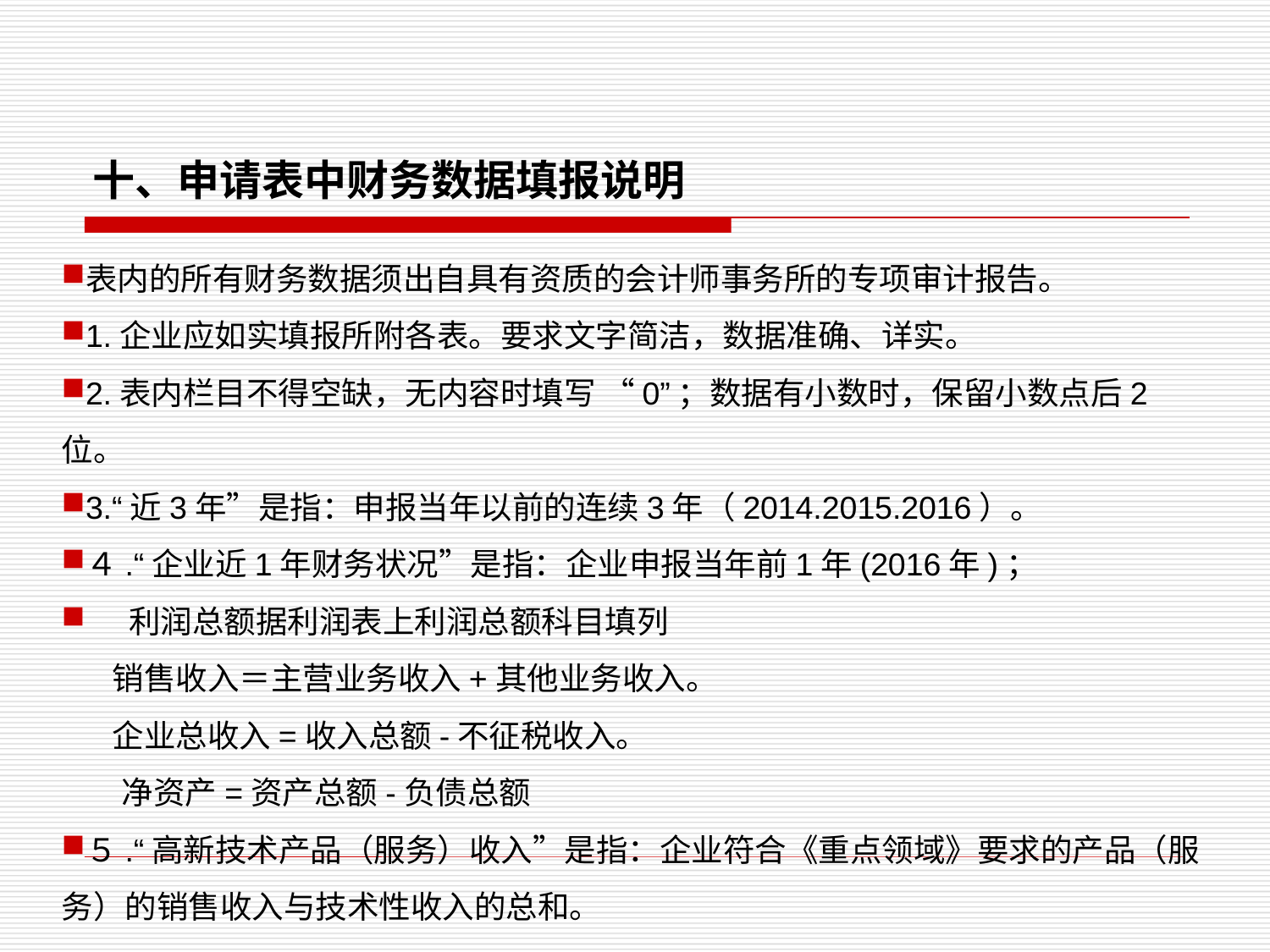

# 十、申请表中财务数据填报说明
表内的所有财务数据须出自具有资质的会计师事务所的专项审计报告。
1.企业应如实填报所附各表。要求文字简洁，数据准确、详实。
2.表内栏目不得空缺，无内容时填写 “0”；数据有小数时，保留小数点后2位。
3.“近3年”是指：申报当年以前的连续3年（2014.2015.2016）。
４.“企业近1年财务状况”是指：企业申报当年前1年(2016年)；
     利润总额据利润表上利润总额科目填列
      销售收入＝主营业务收入+其他业务收入。
      企业总收入=收入总额-不征税收入。
　    净资产=资产总额-负债总额
５.“高新技术产品（服务）收入”是指：企业符合《重点领域》要求的产品（服务）的销售收入与技术性收入的总和。